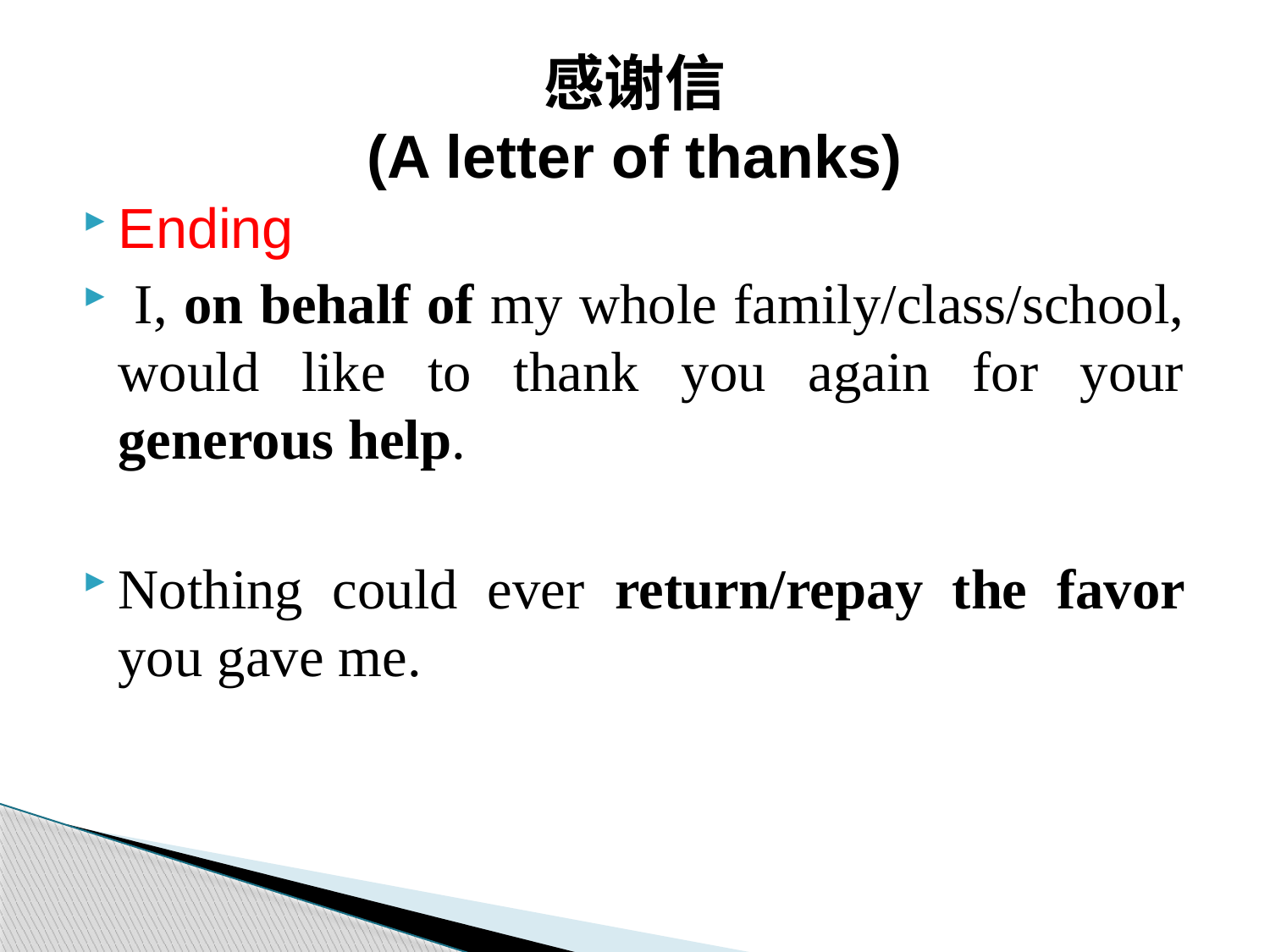

# 感谢信 (A letter of thanks)
Ending
 I, on behalf of my whole family/class/school, would like to thank you again for your generous help.

Nothing could ever return/repay the favor you gave me.